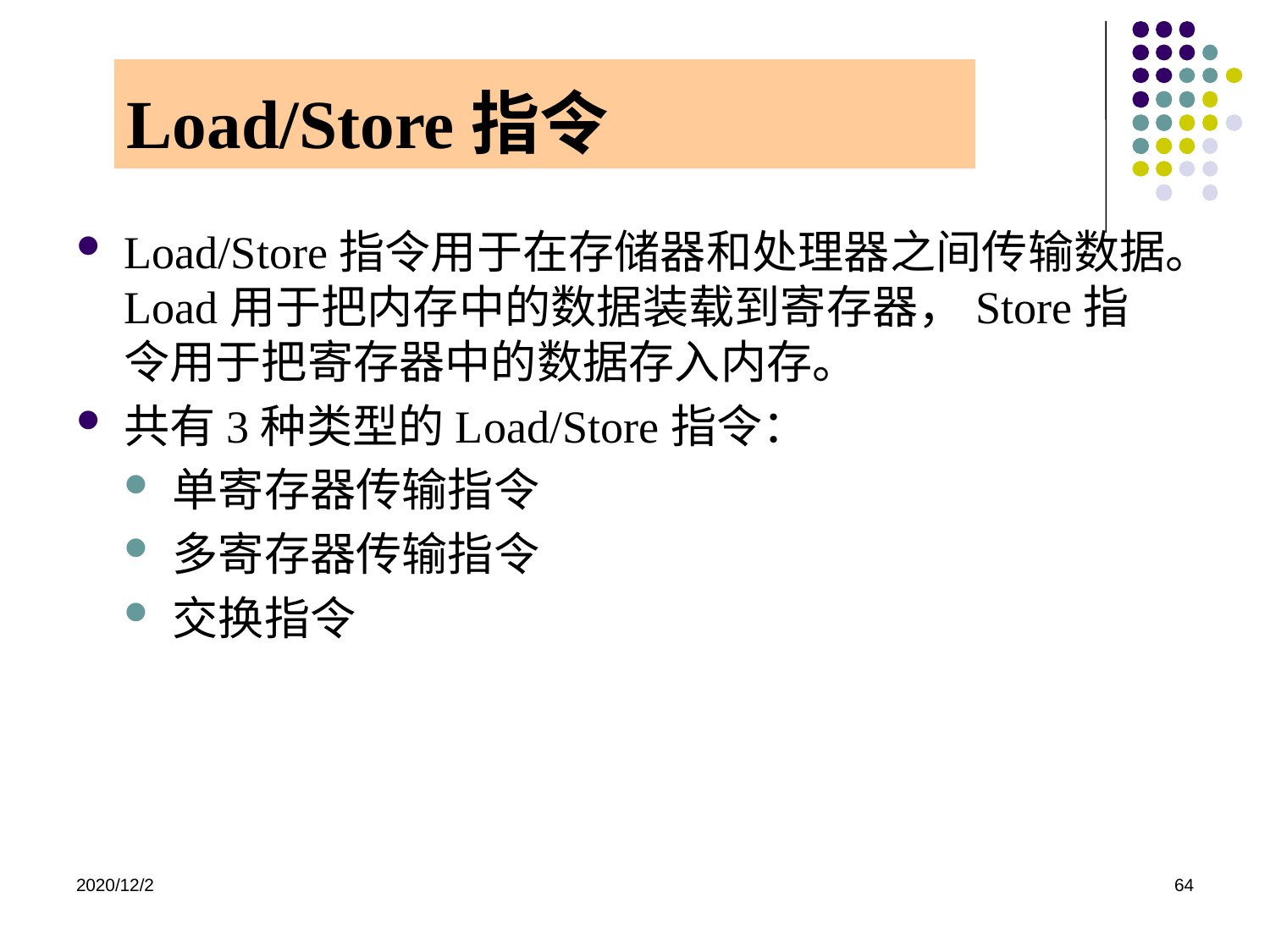

# Load/Store指令
Load/Store指令用于在存储器和处理器之间传输数据。Load用于把内存中的数据装载到寄存器，Store指令用于把寄存器中的数据存入内存。
共有3种类型的Load/Store指令：
单寄存器传输指令
多寄存器传输指令
交换指令
2020/12/2
64